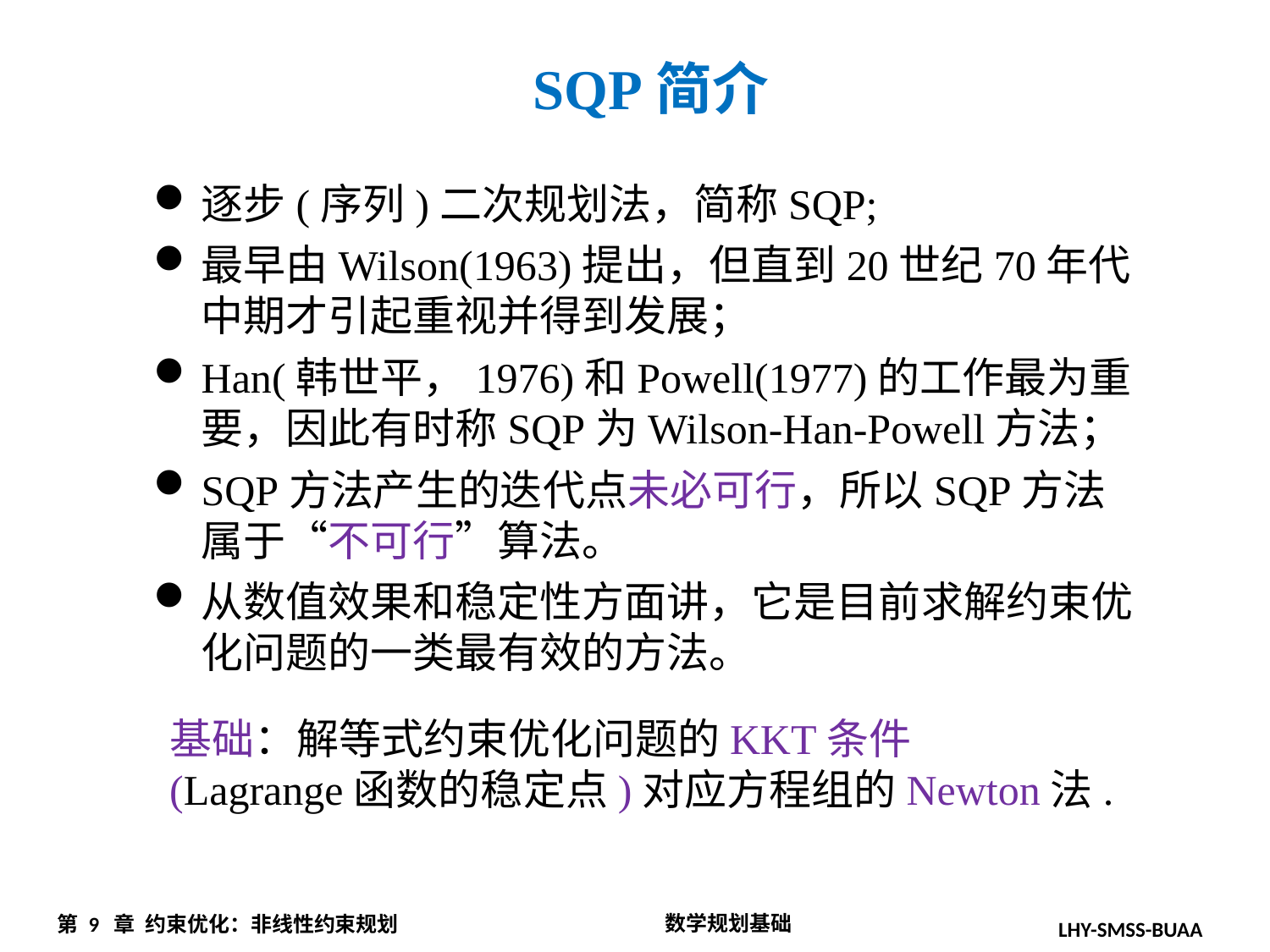

SQP简介
逐步(序列)二次规划法，简称SQP;
最早由Wilson(1963)提出，但直到20世纪70年代中期才引起重视并得到发展；
Han(韩世平，1976)和Powell(1977)的工作最为重要，因此有时称SQP为Wilson-Han-Powell方法；
SQP方法产生的迭代点未必可行，所以SQP方法属于“不可行”算法。
从数值效果和稳定性方面讲，它是目前求解约束优化问题的一类最有效的方法。

基础：解等式约束优化问题的KKT条件(Lagrange函数的稳定点)对应方程组的Newton法.